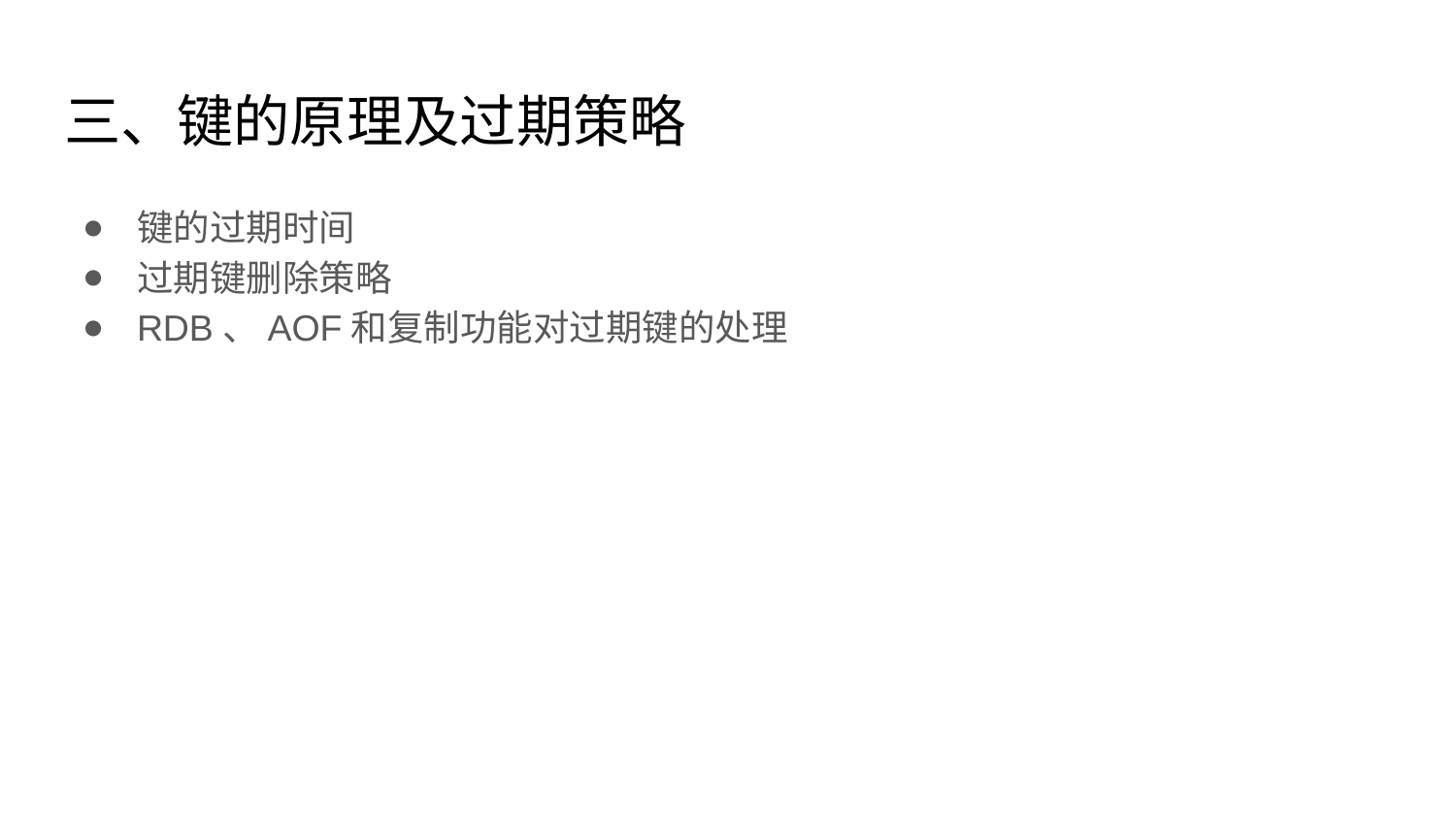

# 三、键的原理及过期策略
键的过期时间
过期键删除策略
RDB、AOF和复制功能对过期键的处理